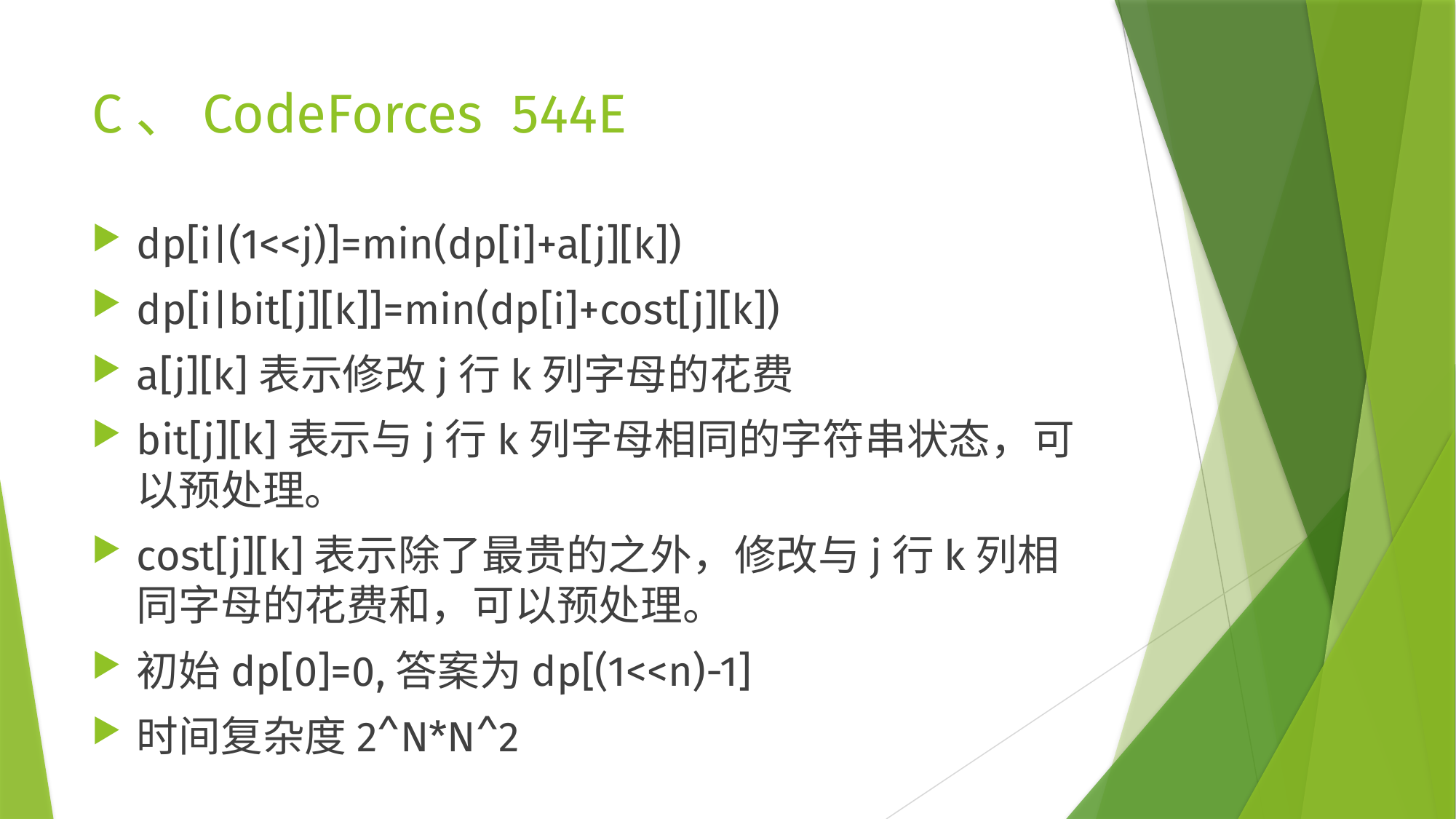

# C、CodeForces  544E
dp[i|(1<<j)]=min(dp[i]+a[j][k])
dp[i|bit[j][k]]=min(dp[i]+cost[j][k])
a[j][k]表示修改j行k列字母的花费
bit[j][k]表示与j行k列字母相同的字符串状态，可以预处理。
cost[j][k]表示除了最贵的之外，修改与j行k列相同字母的花费和，可以预处理。
初始dp[0]=0,答案为dp[(1<<n)-1]
时间复杂度2^N*N^2